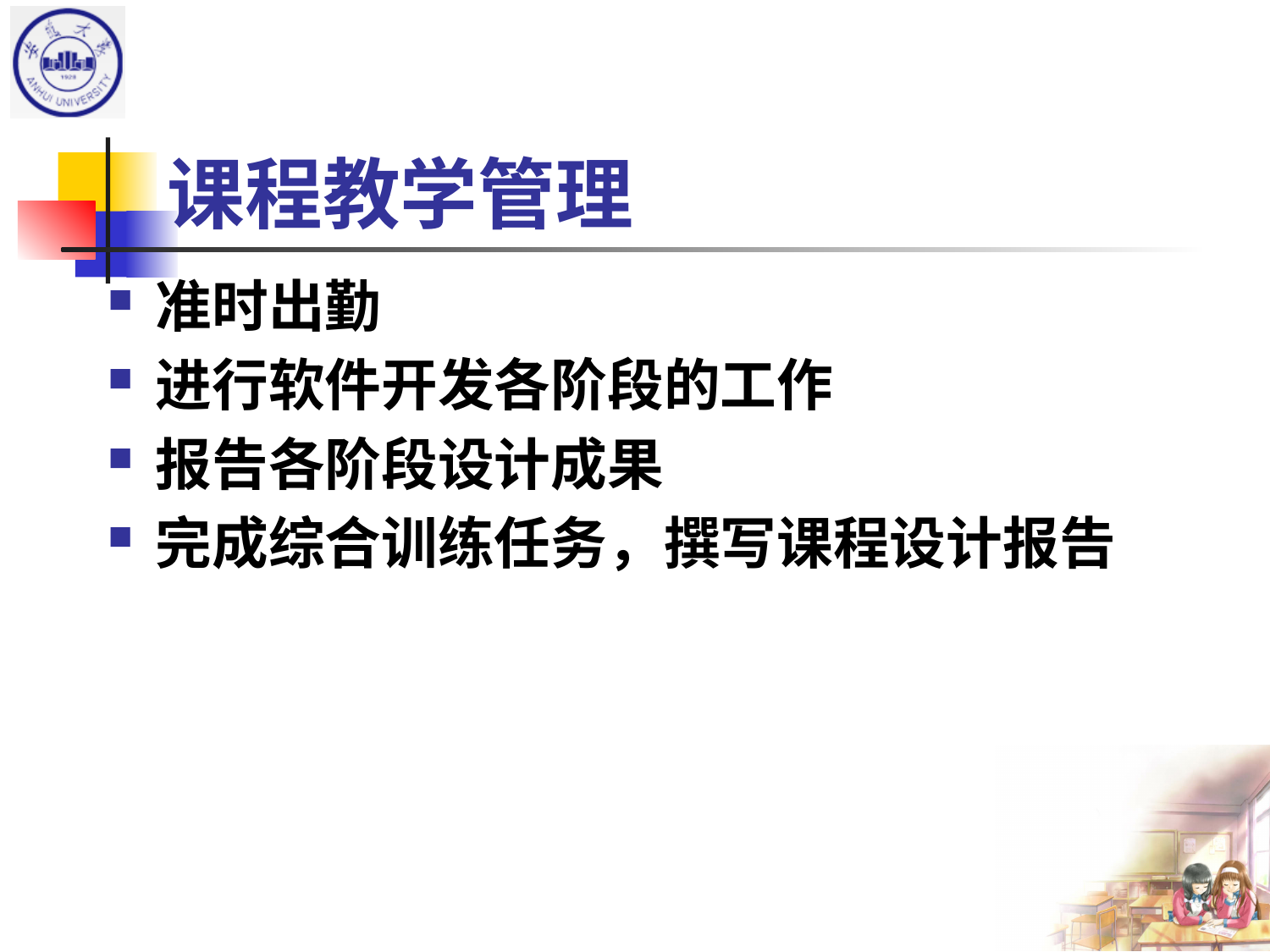

# 课程教学管理
准时出勤
进行软件开发各阶段的工作
报告各阶段设计成果
完成综合训练任务，撰写课程设计报告